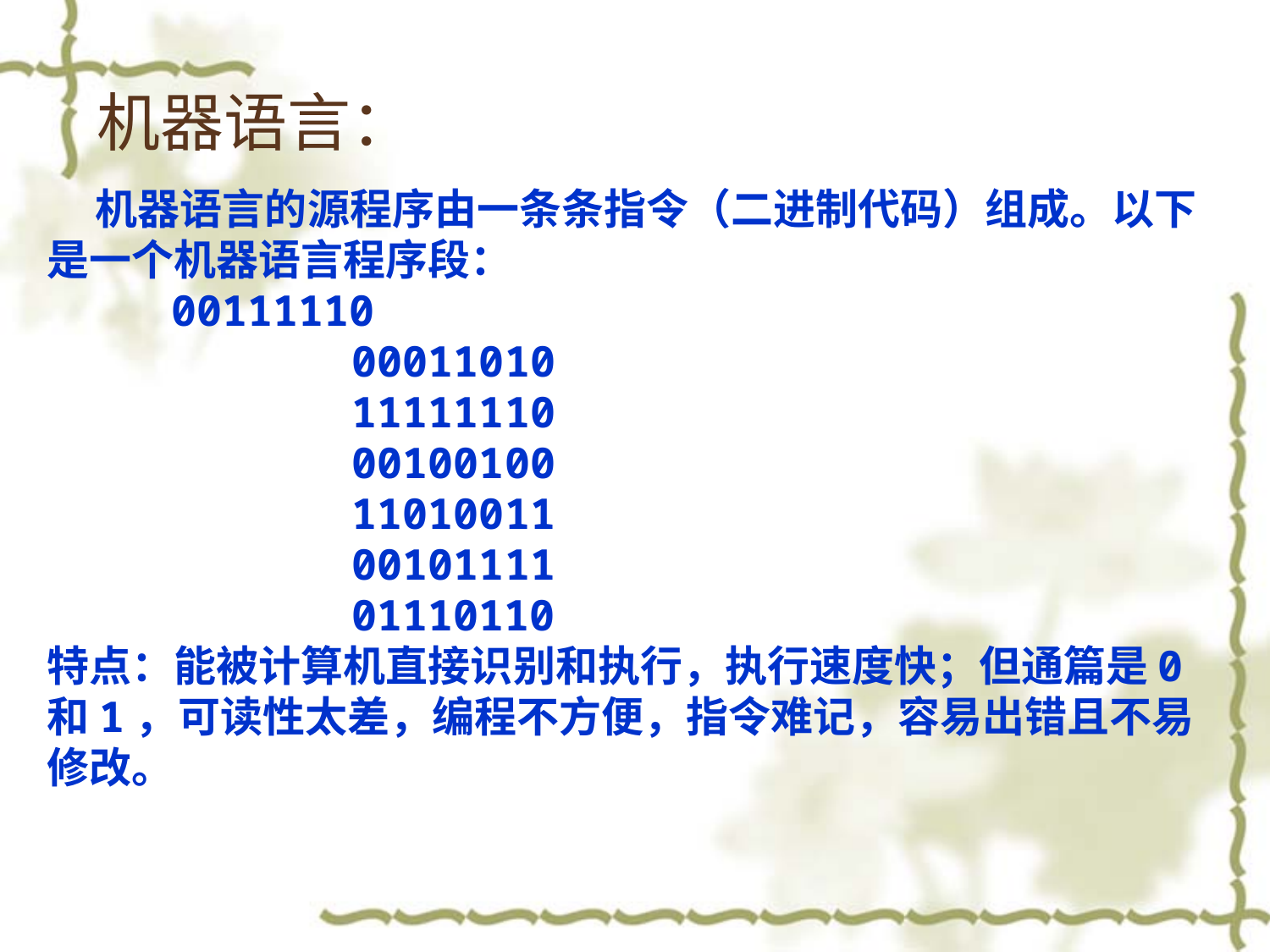

机器语言：
    机器语言的源程序由一条条指令（二进制代码）组成。以下是一个机器语言程序段：
            00111110
            00011010
            11111110
            00100100
            11010011
            00101111
            01110110
特点：能被计算机直接识别和执行，执行速度快；但通篇是0和1，可读性太差，编程不方便，指令难记，容易出错且不易修改。